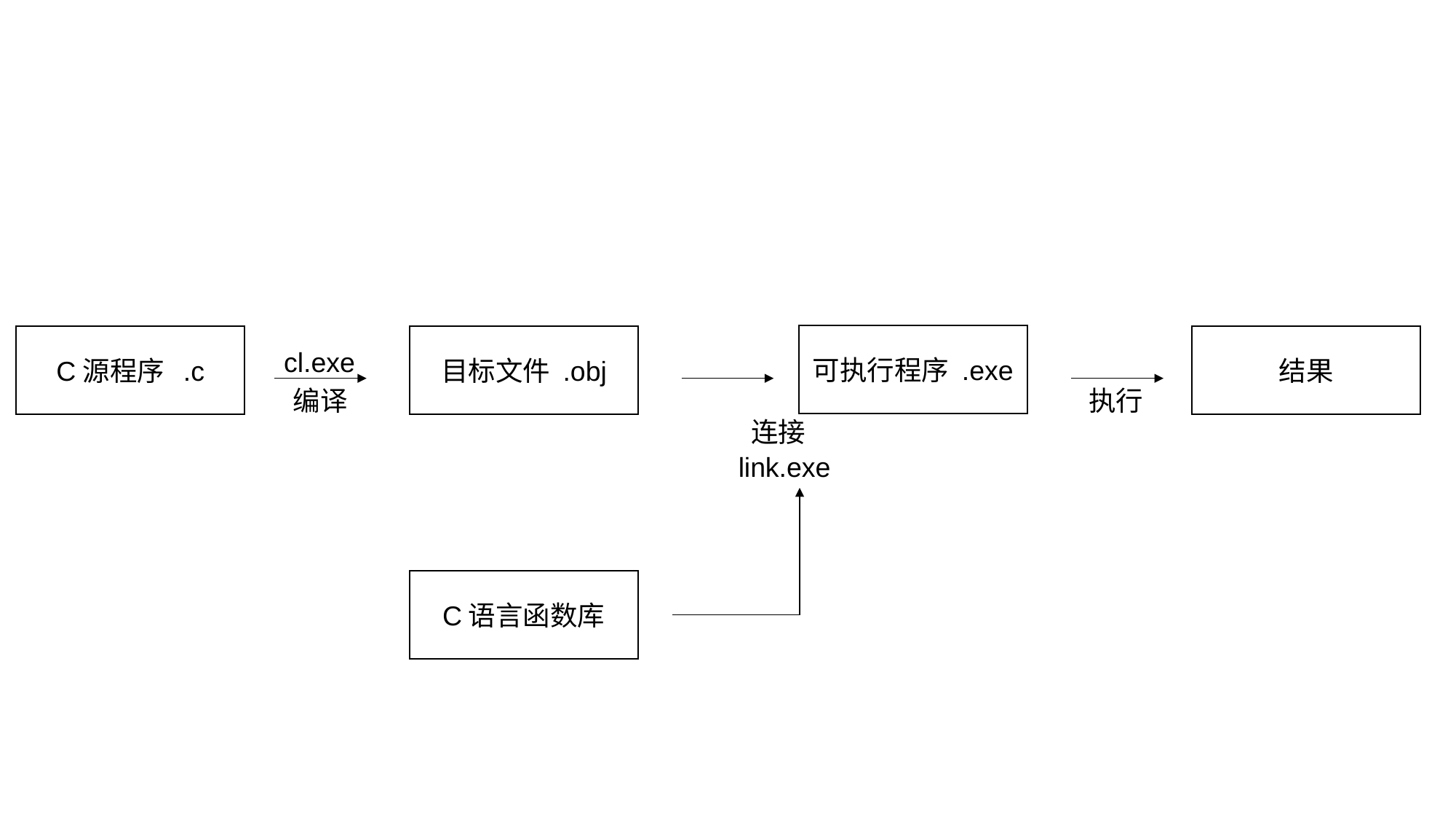

可执行程序 .exe
C源程序  .c
目标文件 .obj
结果
cl.exe
编译
执行
连接
link.exe
C语言函数库